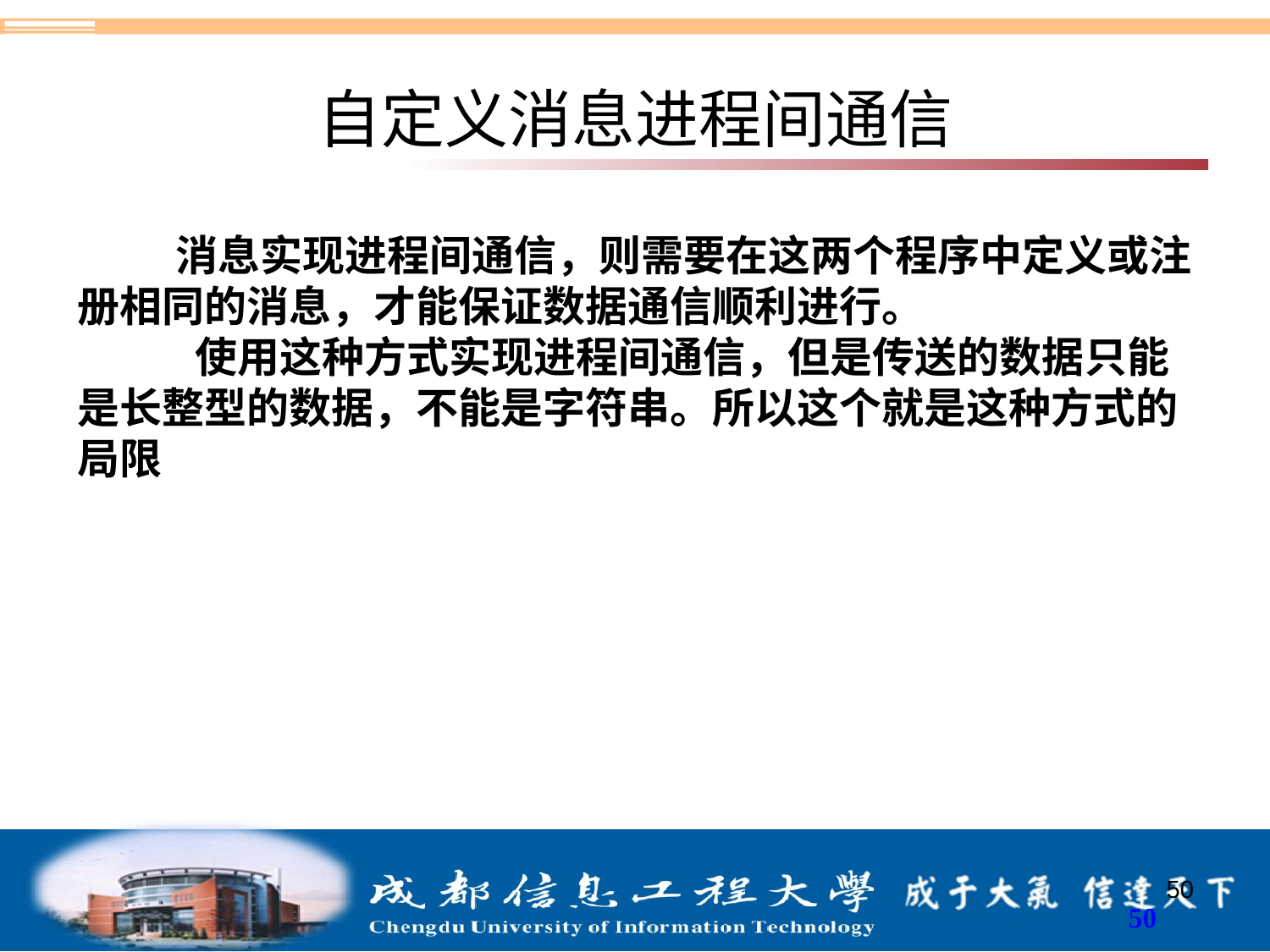

# 自定义消息进程间通信
消息实现进程间通信，则需要在这两个程序中定义或注册相同的消息，才能保证数据通信顺利进行。
 使用这种方式实现进程间通信，但是传送的数据只能是长整型的数据，不能是字符串。所以这个就是这种方式的局限